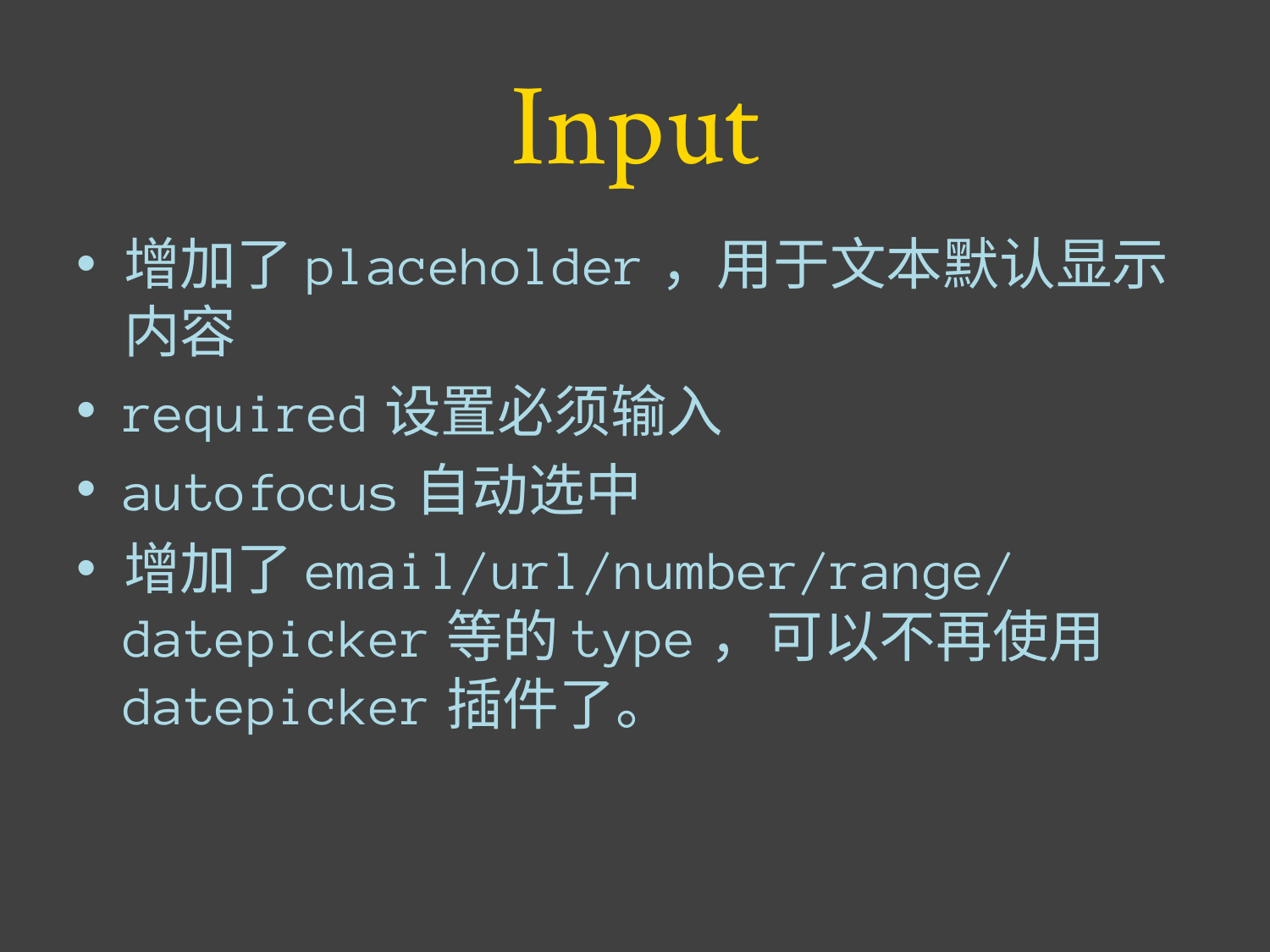

# Input
增加了placeholder，用于文本默认显示内容
required设置必须输入
autofocus自动选中
增加了email/url/number/range/datepicker等的type，可以不再使用datepicker插件了。